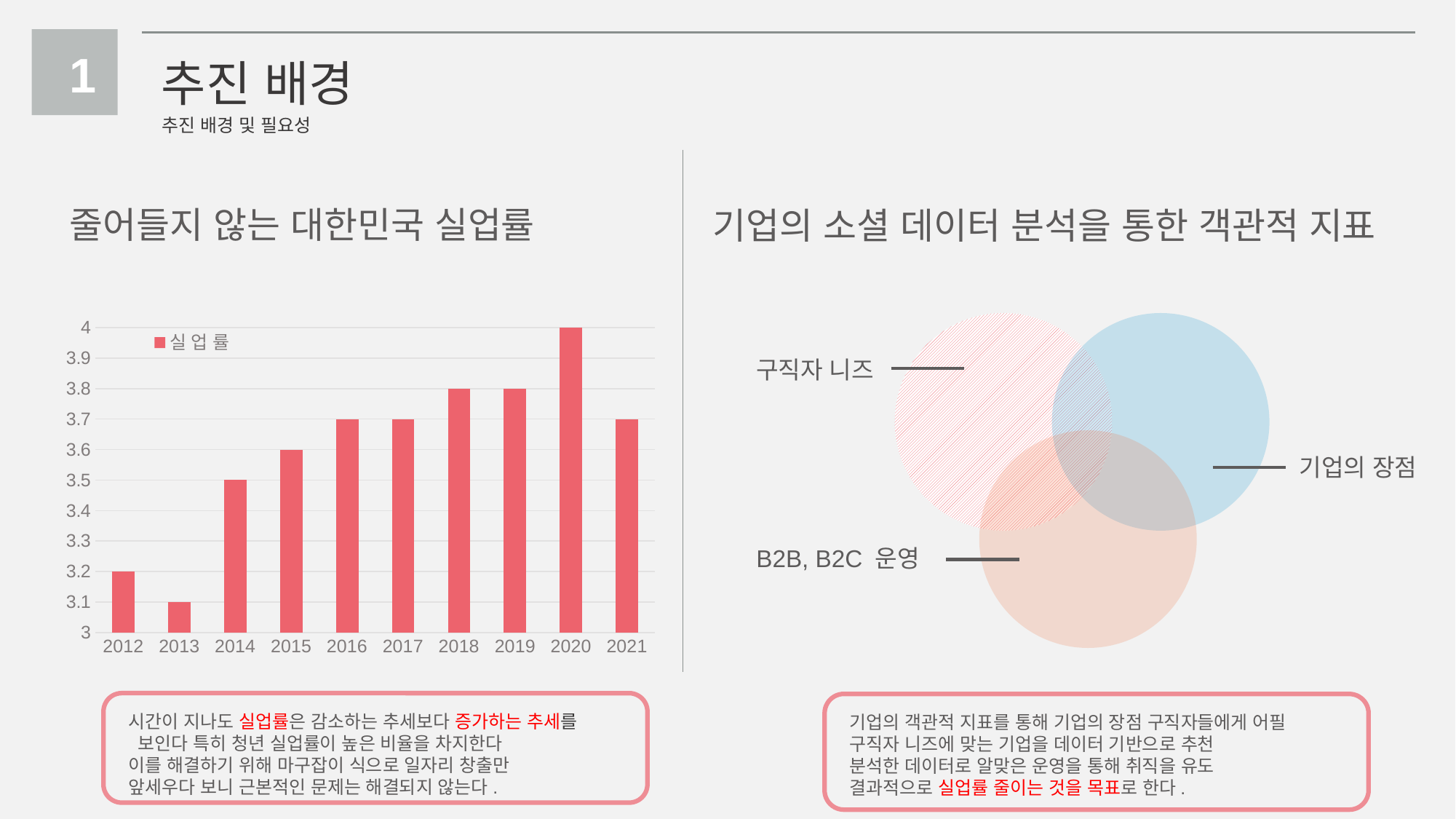

1
추진 배경
추진 배경 및 필요성
줄어들지 않는 대한민국 실업률
기업의 소셜 데이터 분석을 통한 객관적 지표

### Chart

| Category | 실 업 률 |
|---|---|
| 2012 | 3.2 |
| 2013 | 3.1 |
| 2014 | 3.5 |
| 2015 | 3.6 |
| 2016 | 3.7 |
| 2017 | 3.7 |
| 2018 | 3.8 |
| 2019 | 3.8 |
| 2020 | 4.0 |
| 2021 | 3.7 |

구직자 니즈
기업의 장점
B2B, B2C 운영

시간이 지나도 실업률은 감소하는 추세보다 증가하는 추세를
 보인다 특히 청년 실업률이 높은 비율을 차지한다
이를 해결하기 위해 마구잡이 식으로 일자리 창출만
앞세우다 보니 근본적인 문제는 해결되지 않는다.

기업의 객관적 지표를 통해 기업의 장점 구직자들에게 어필
구직자 니즈에 맞는 기업을 데이터 기반으로 추천
분석한 데이터로 알맞은 운영을 통해 취직을 유도
결과적으로 실업률 줄이는 것을 목표로 한다.

Copyrightⓒ. Saebyeol Yu. All Rights Reserved.